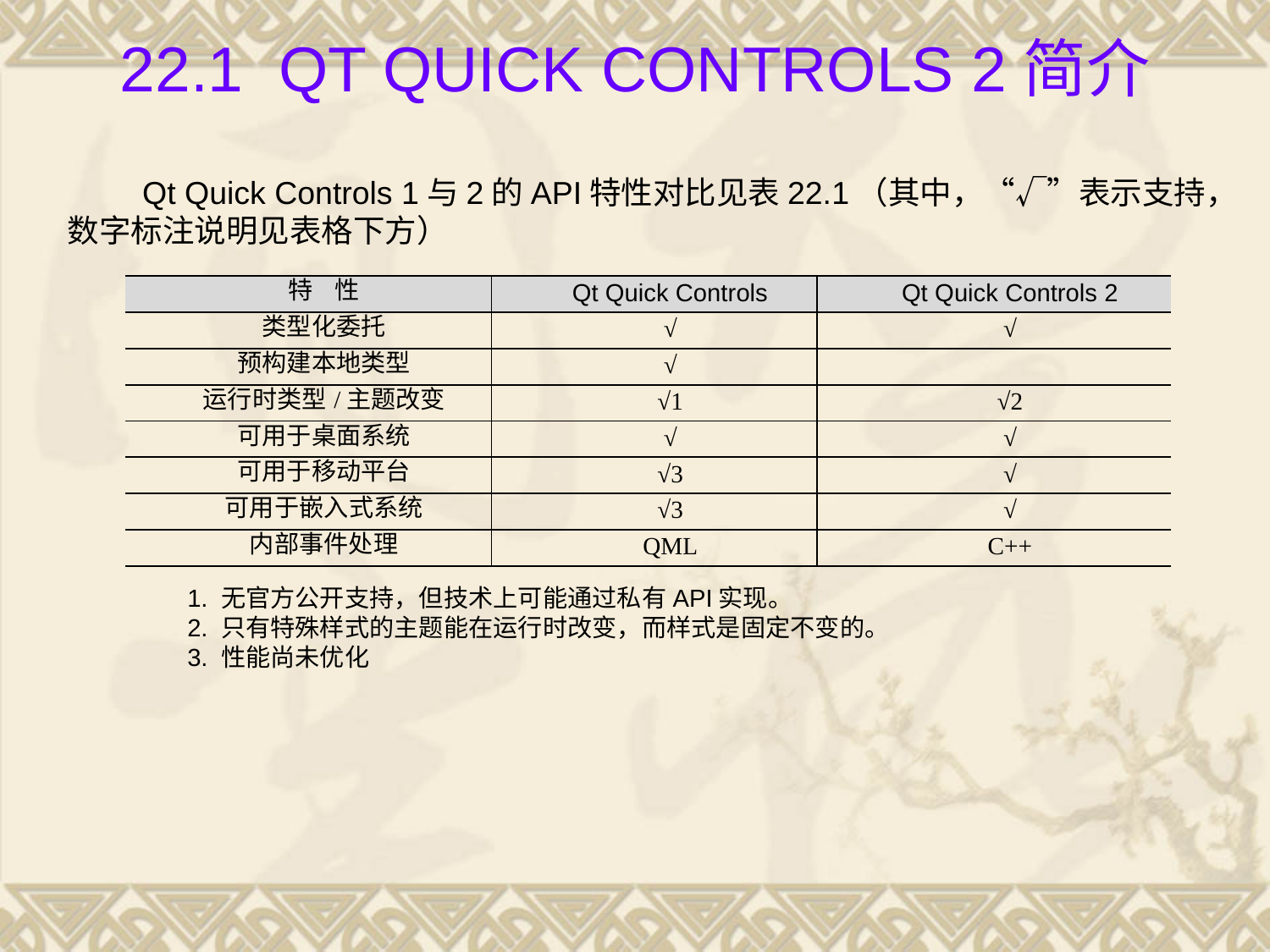

# 22.1  Qt Quick Controls 2简介
Qt Quick Controls 1与2的API特性对比见表22.1（其中，“√”表示支持，数字标注说明见表格下方）

| 特 性 | Qt Quick Controls | Qt Quick Controls 2 |
| --- | --- | --- |
| 类型化委托 | √ | √ |
| 预构建本地类型 | √ |  |
| 运行时类型/主题改变 | √1 | √2 |
| 可用于桌面系统 | √ | √ |
| 可用于移动平台 | √3 | √ |
| 可用于嵌入式系统 | √3 | √ |
| 内部事件处理 | QML | C++ |
1. 无官方公开支持，但技术上可能通过私有API实现。
2. 只有特殊样式的主题能在运行时改变，而样式是固定不变的。
3. 性能尚未优化